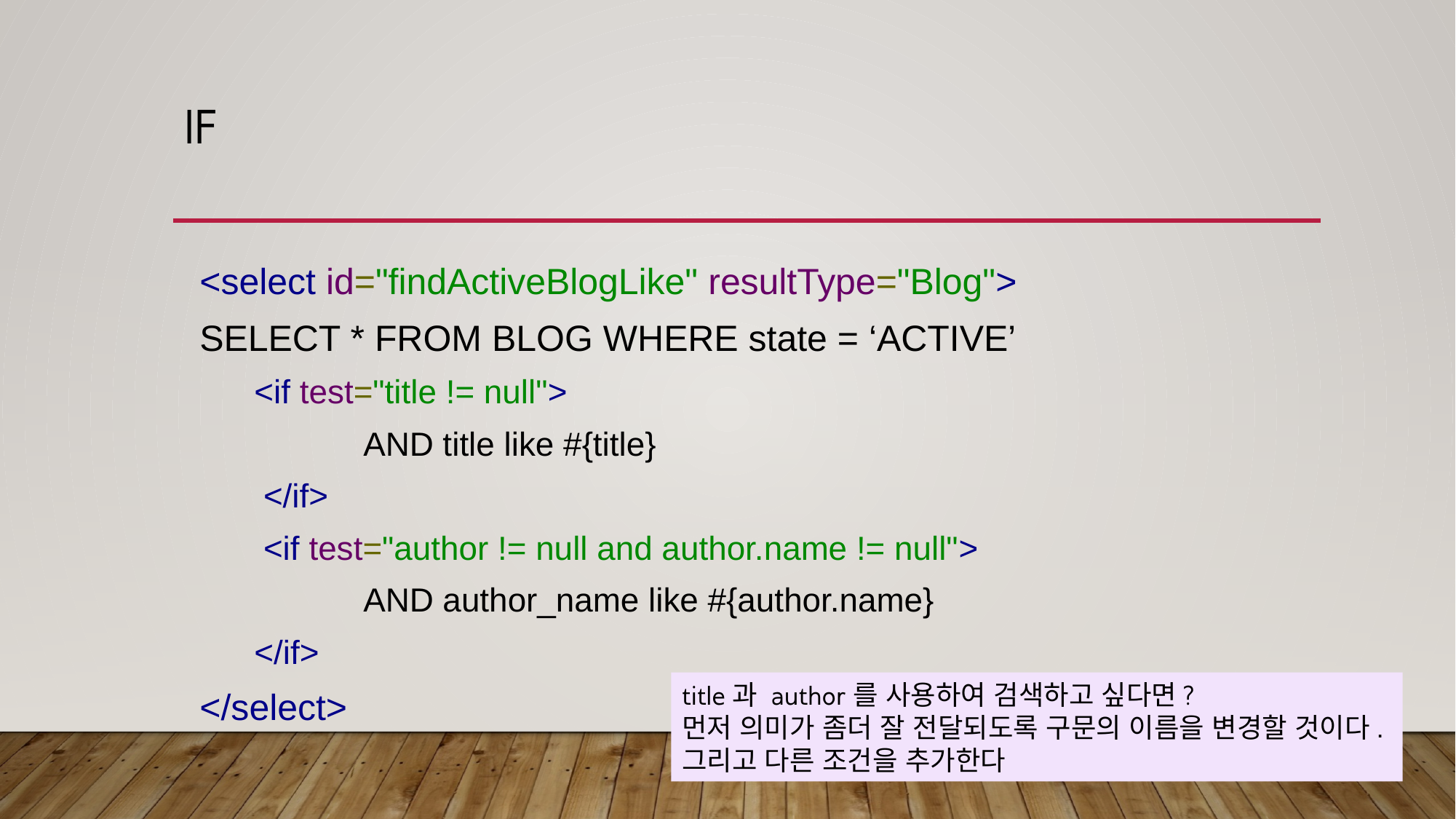

# IF
<select id="findActiveBlogLike" resultType="Blog">
SELECT * FROM BLOG WHERE state = ‘ACTIVE’
<if test="title != null">
 	AND title like #{title}
 </if>
 <if test="author != null and author.name != null">
	AND author_name like #{author.name}
</if>
</select>
title과 author를 사용하여 검색하고 싶다면?
먼저 의미가 좀더 잘 전달되도록 구문의 이름을 변경할 것이다.
그리고 다른 조건을 추가한다